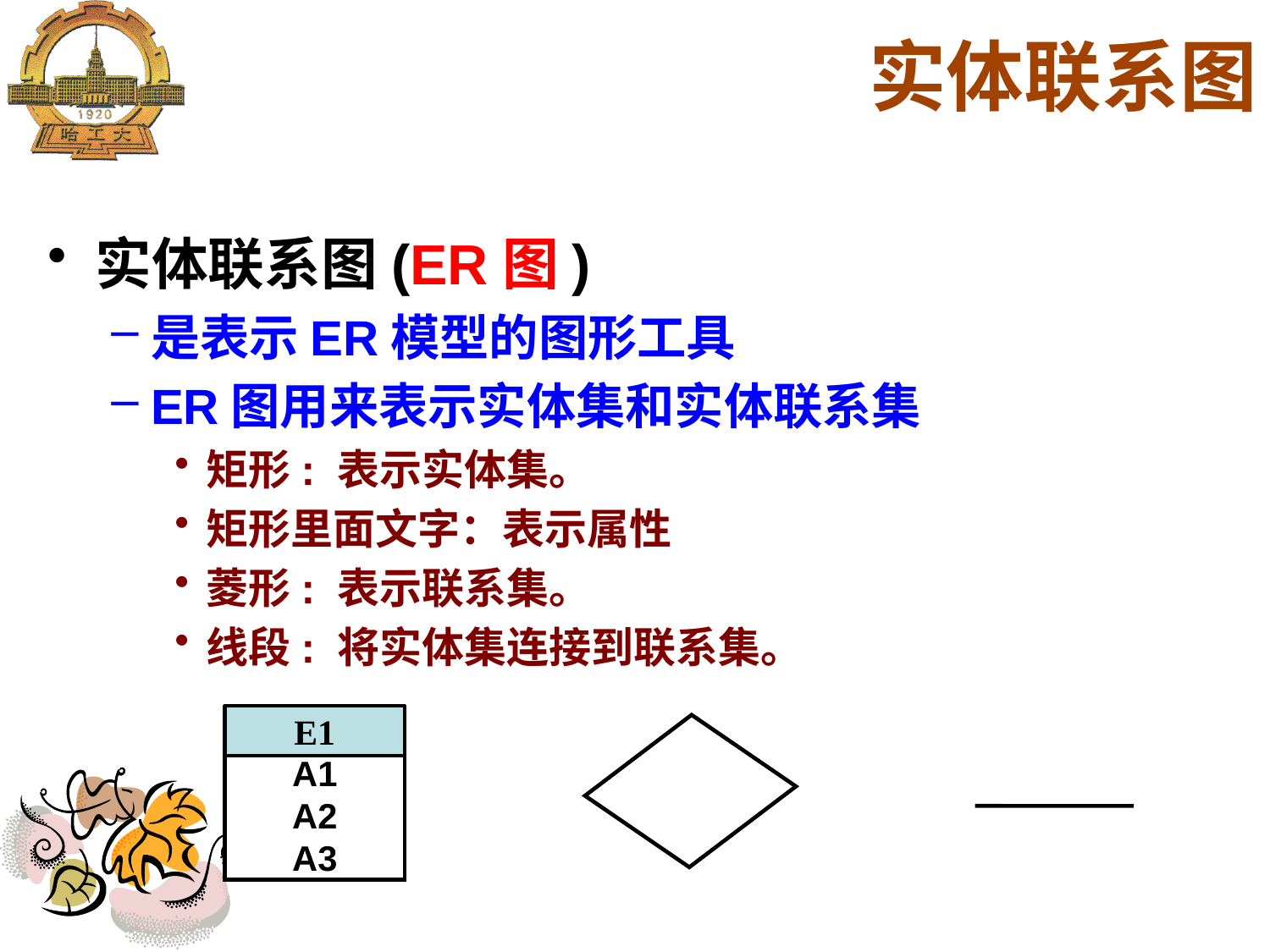

实体联系图
实体联系图(ER图)
是表示ER模型的图形工具
ER图用来表示实体集和实体联系集
矩形: 表示实体集。
矩形里面文字：表示属性
菱形: 表示联系集。
线段: 将实体集连接到联系集。
E1

A1
A2
A3